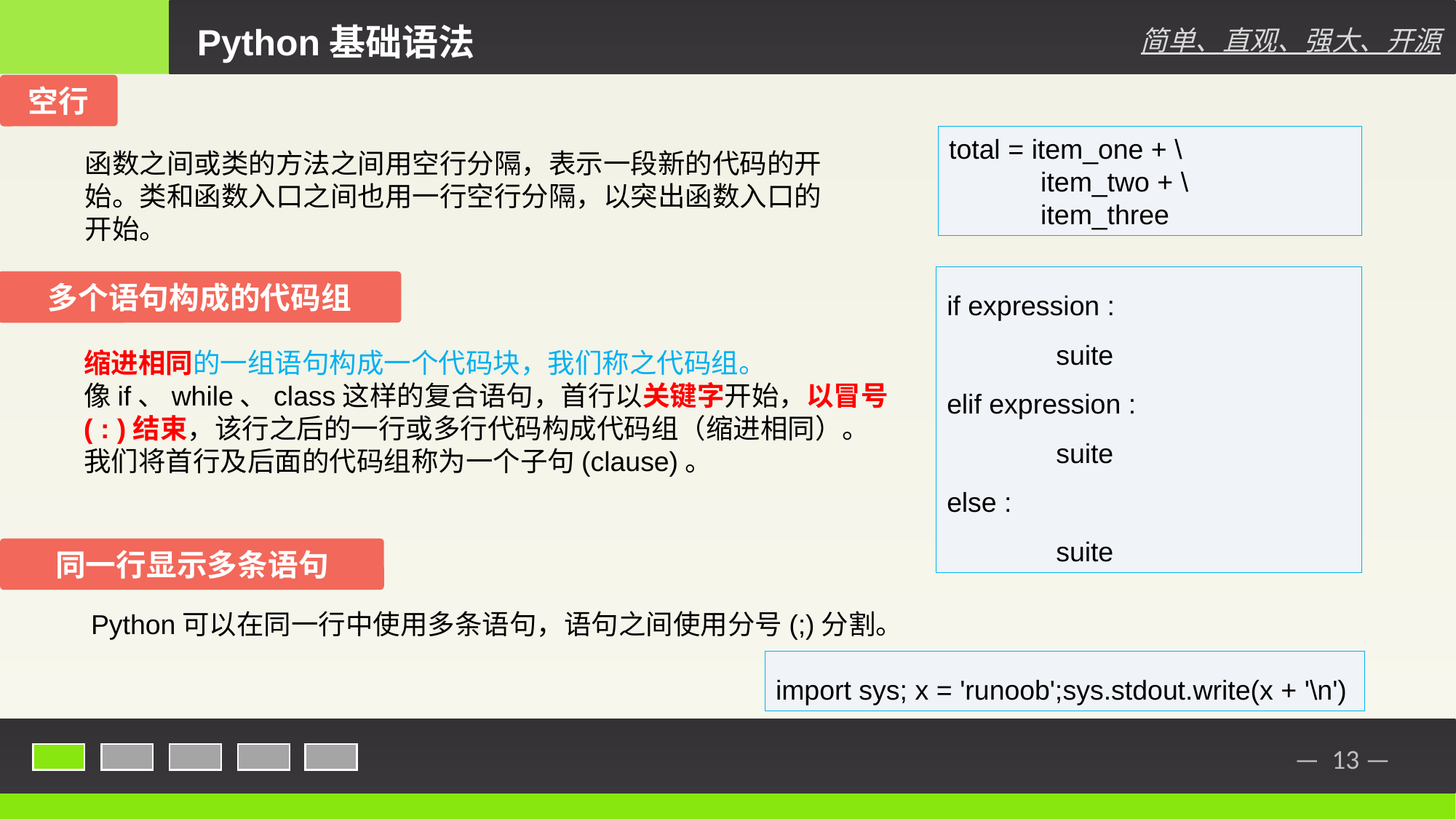

Python基础语法
简单、直观、强大、开源
空行
total = item_one + \
            item_two + \
            item_three
函数之间或类的方法之间用空行分隔，表示一段新的代码的开始。类和函数入口之间也用一行空行分隔，以突出函数入口的开始。
if expression :
	suite
elif expression :
	suite
else :
	suite
多个语句构成的代码组
缩进相同的一组语句构成一个代码块，我们称之代码组。
像if、while、class这样的复合语句，首行以关键字开始，以冒号( : )结束，该行之后的一行或多行代码构成代码组（缩进相同）。
我们将首行及后面的代码组称为一个子句(clause)。
同一行显示多条语句
Python可以在同一行中使用多条语句，语句之间使用分号(;)分割。
import sys; x = 'runoob';sys.stdout.write(x + '\n')